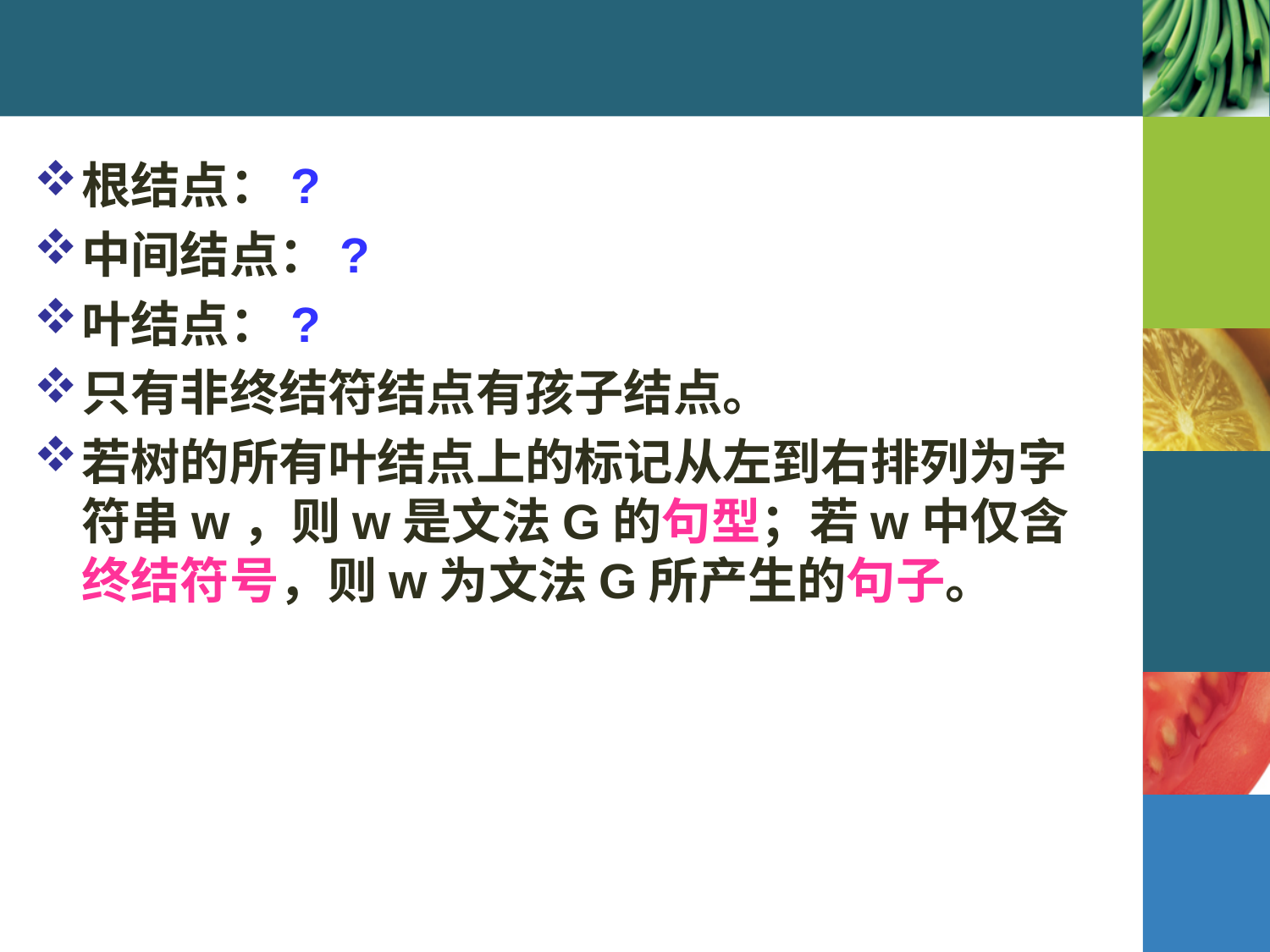

#
根结点：?
中间结点：?
叶结点：?
只有非终结符结点有孩子结点。
若树的所有叶结点上的标记从左到右排列为字符串w，则w是文法G的句型；若w中仅含终结符号，则w为文法G所产生的句子。